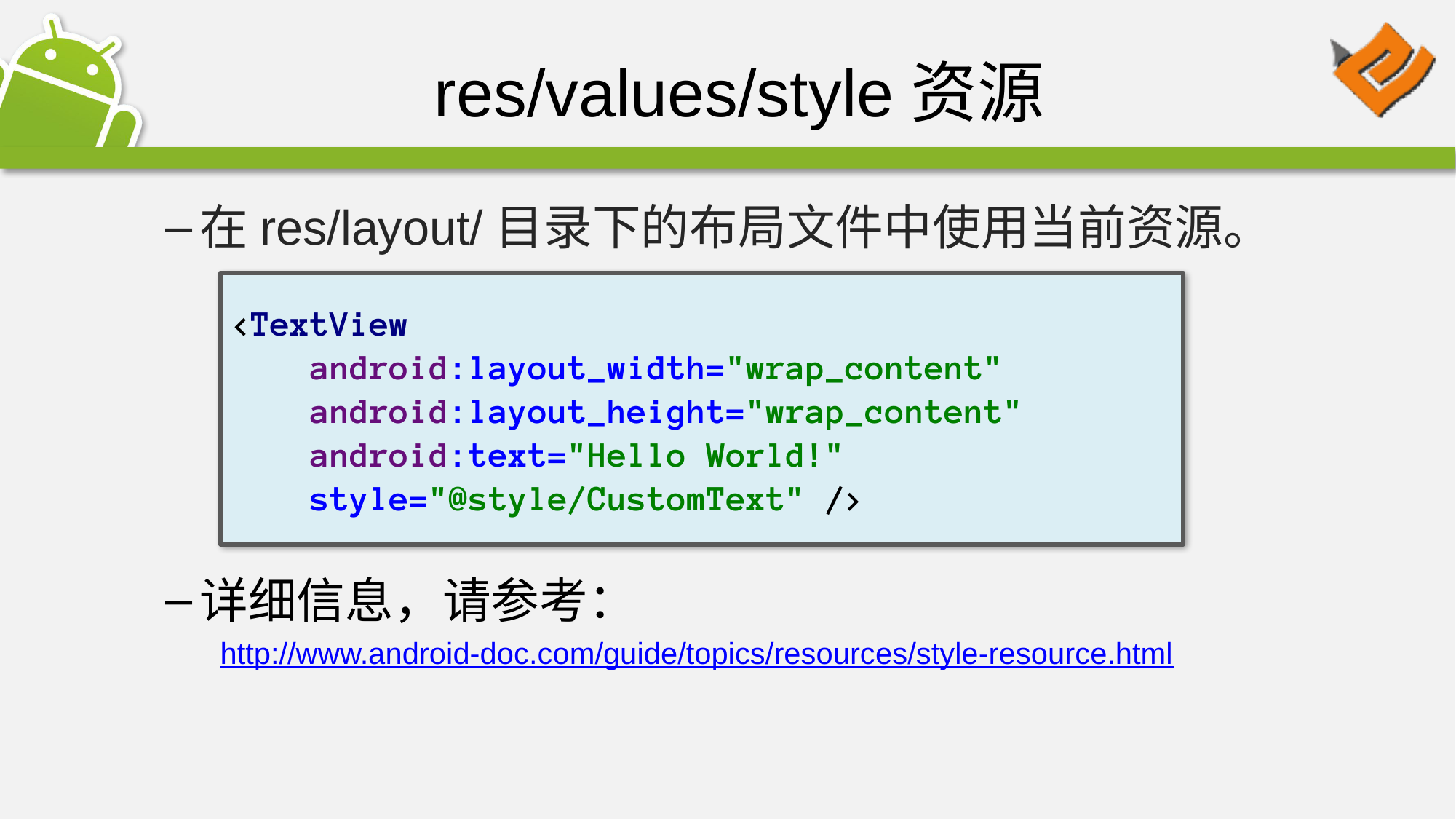

# res/values/style资源
在res/layout/目录下的布局文件中使用当前资源。
<TextView
    android:layout_width="wrap_content"
    android:layout_height="wrap_content"
    android:text="Hello World!"
    style="@style/CustomText" />
详细信息，请参考：
http://www.android-doc.com/guide/topics/resources/style-resource.html